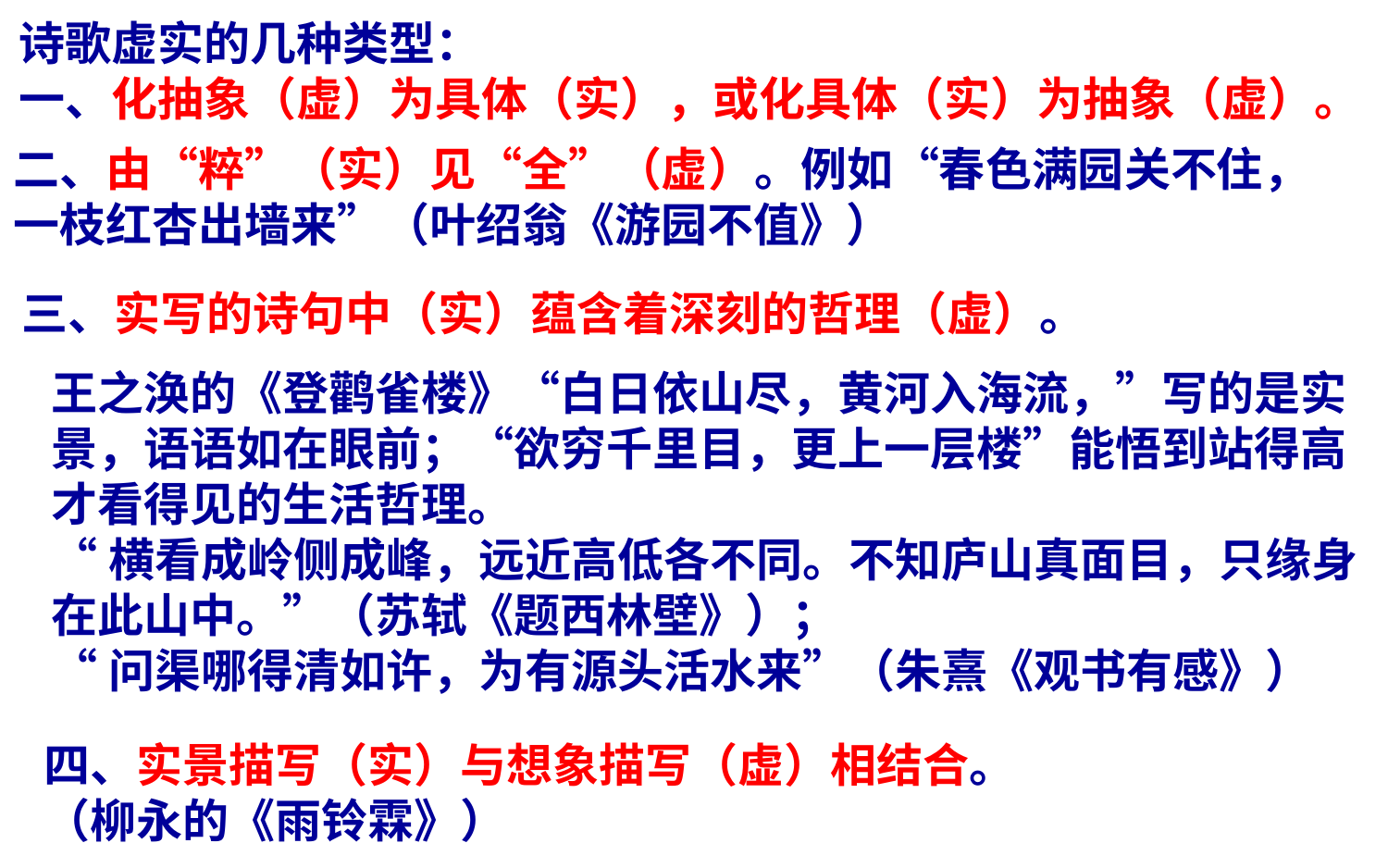

诗歌虚实的几种类型：
一、化抽象（虚）为具体（实），或化具体（实）为抽象（虚）。
二、由“粹”（实）见“全”（虚）。例如“春色满园关不住，一枝红杏出墙来”（叶绍翁《游园不值》）
三、实写的诗句中（实）蕴含着深刻的哲理（虚）。
王之涣的《登鹳雀楼》“白日依山尽，黄河入海流，”写的是实景，语语如在眼前；“欲穷千里目，更上一层楼”能悟到站得高才看得见的生活哲理。
“横看成岭侧成峰，远近高低各不同。不知庐山真面目，只缘身在此山中。”（苏轼《题西林壁》）；
“问渠哪得清如许，为有源头活水来”（朱熹《观书有感》）
四、实景描写（实）与想象描写（虚）相结合。
（柳永的《雨铃霖》）